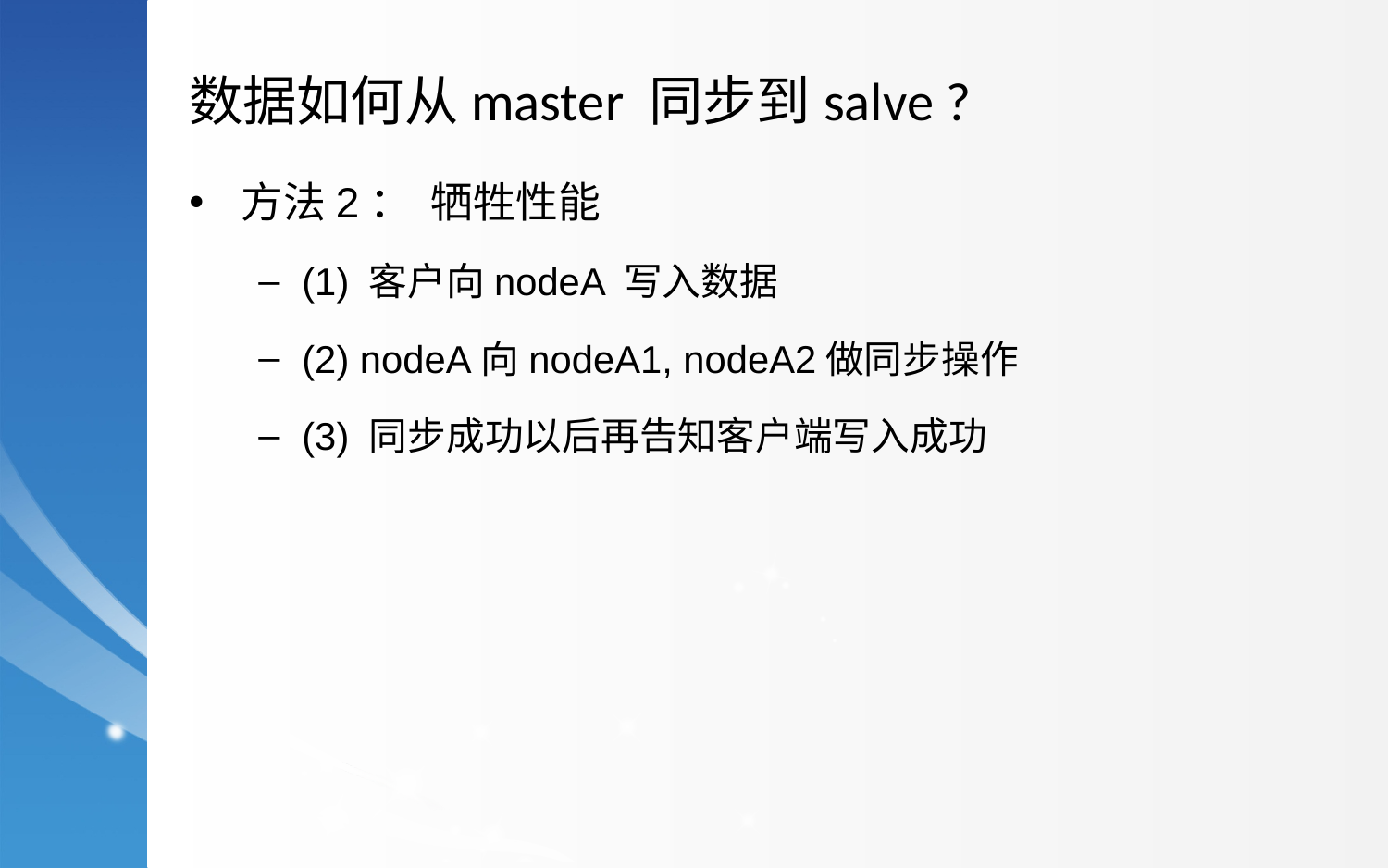

数据如何从master 同步到salve ?

方法2：  牺牲性能
(1) 客户向nodeA 写入数据
(2) nodeA向nodeA1, nodeA2做同步操作
(3) 同步成功以后再告知客户端写入成功